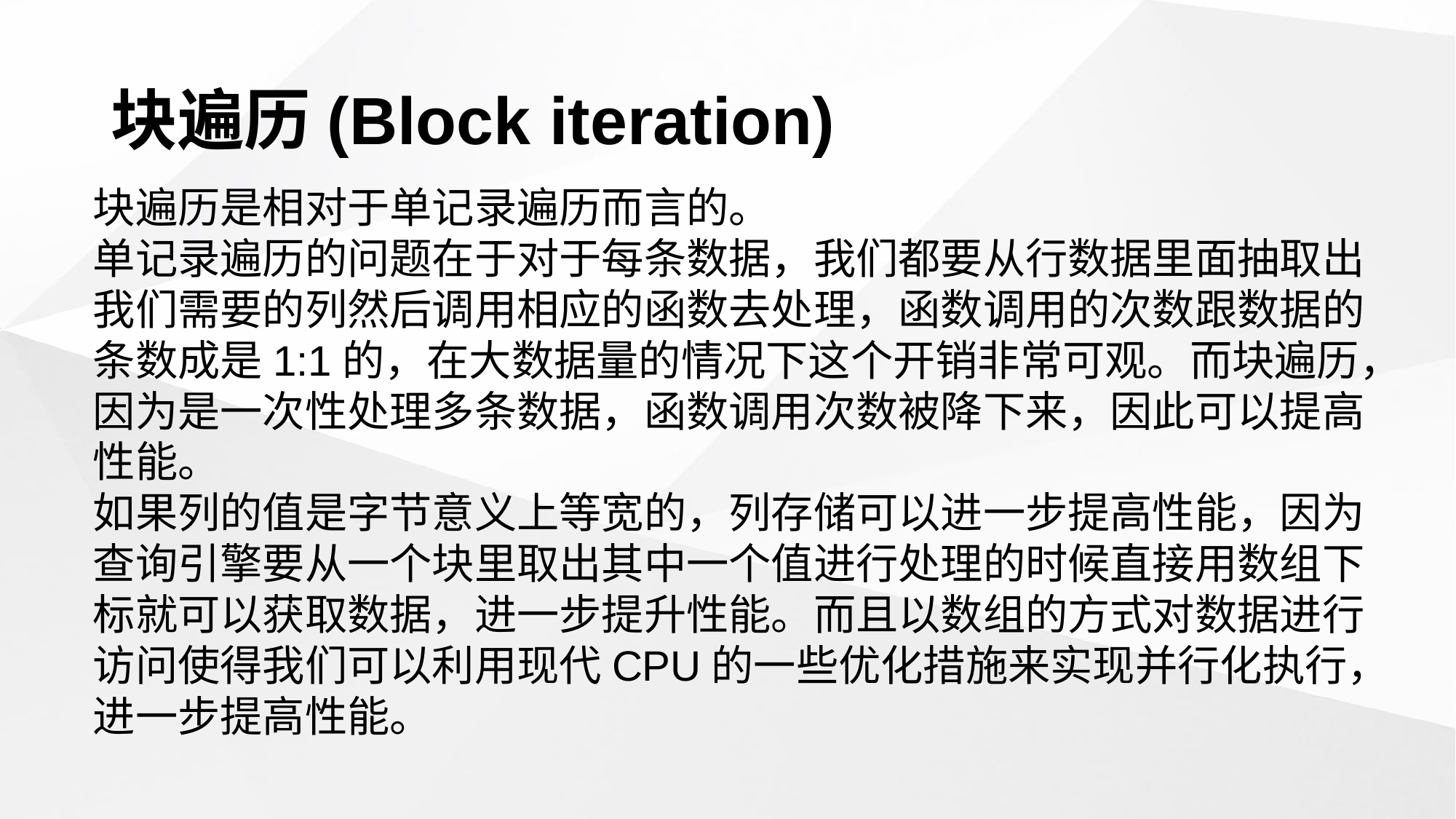

# 块遍历(Block iteration)
块遍历是相对于单记录遍历而言的。
单记录遍历的问题在于对于每条数据，我们都要从行数据里面抽取出我们需要的列然后调用相应的函数去处理，函数调用的次数跟数据的条数成是1:1的，在大数据量的情况下这个开销非常可观。而块遍历，因为是一次性处理多条数据，函数调用次数被降下来，因此可以提高性能。
如果列的值是字节意义上等宽的，列存储可以进一步提高性能，因为查询引擎要从一个块里取出其中一个值进行处理的时候直接用数组下标就可以获取数据，进一步提升性能。而且以数组的方式对数据进行访问使得我们可以利用现代CPU的一些优化措施来实现并行化执行，进一步提高性能。